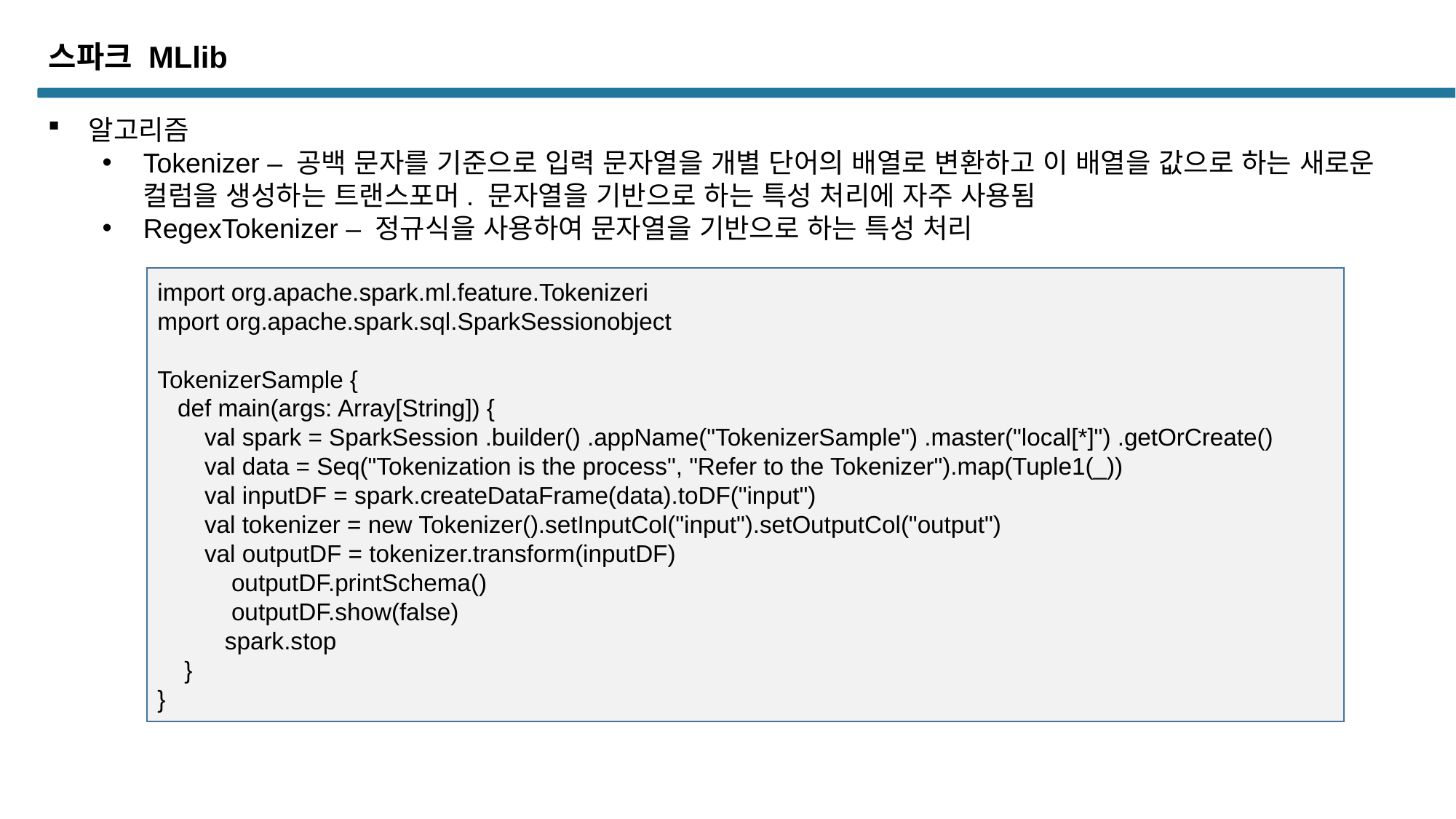

스파크 MLlib
알고리즘
Tokenizer – 공백 문자를 기준으로 입력 문자열을 개별 단어의 배열로 변환하고 이 배열을 값으로 하는 새로운 컬럼을 생성하는 트랜스포머. 문자열을 기반으로 하는 특성 처리에 자주 사용됨
RegexTokenizer – 정규식을 사용하여 문자열을 기반으로 하는 특성 처리
import org.apache.spark.ml.feature.Tokenizeri
mport org.apache.spark.sql.SparkSessionobject

TokenizerSample {
   def main(args: Array[String]) {
       val spark = SparkSession .builder() .appName("TokenizerSample") .master("local[*]") .getOrCreate()
       val data = Seq("Tokenization is the process", "Refer to the Tokenizer").map(Tuple1(_))
       val inputDF = spark.createDataFrame(data).toDF("input")
       val tokenizer = new Tokenizer().setInputCol("input").setOutputCol("output")
       val outputDF = tokenizer.transform(inputDF)
           outputDF.printSchema()
           outputDF.show(false)
          spark.stop
    }
}